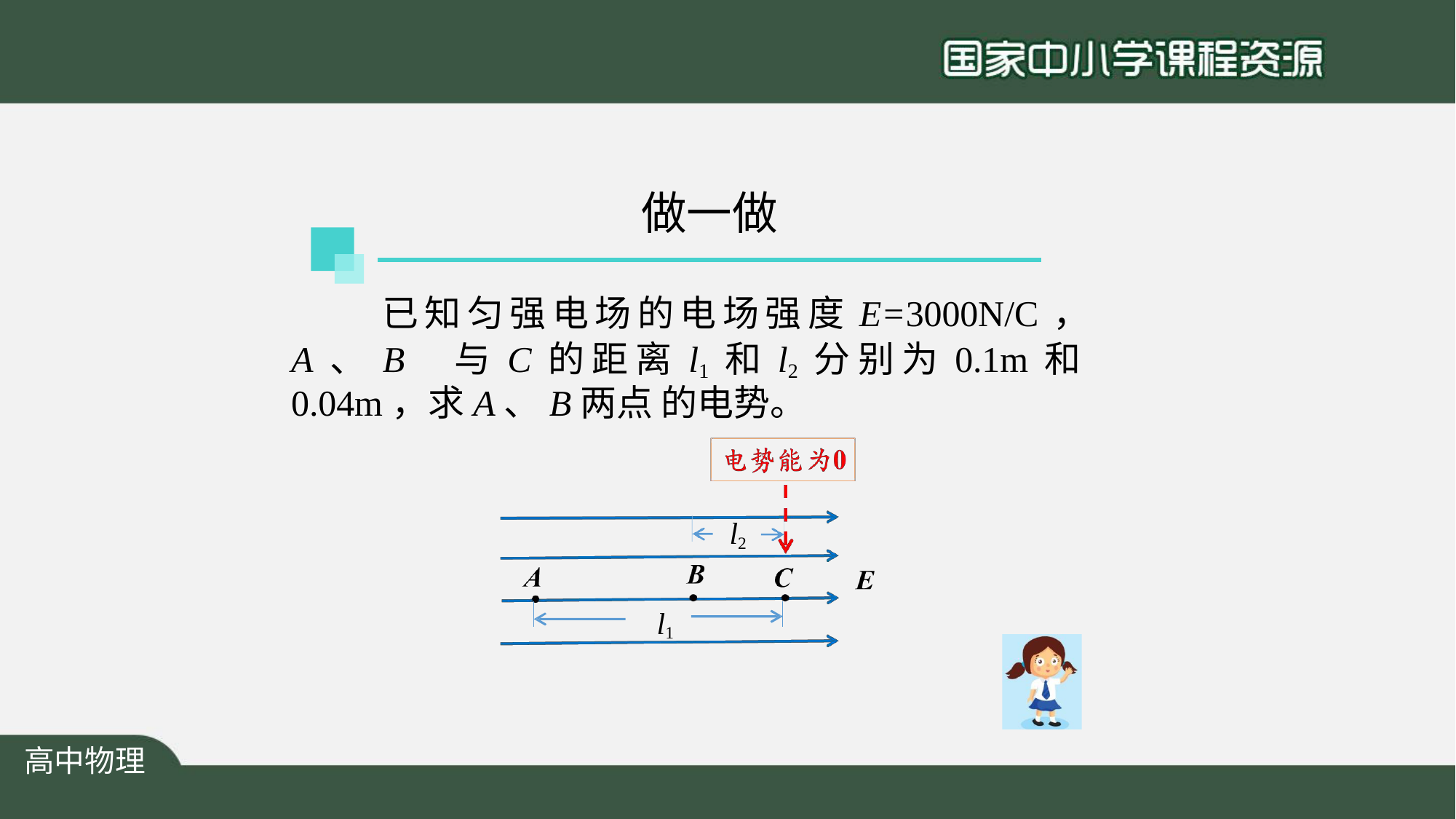

# 做一做

已知匀强电场的电场强度E=3000N/C， A、B  与C的距离l1和l2分别为0.1m和0.04m，求A、B两点 的电势。

l2

l1

高中物理